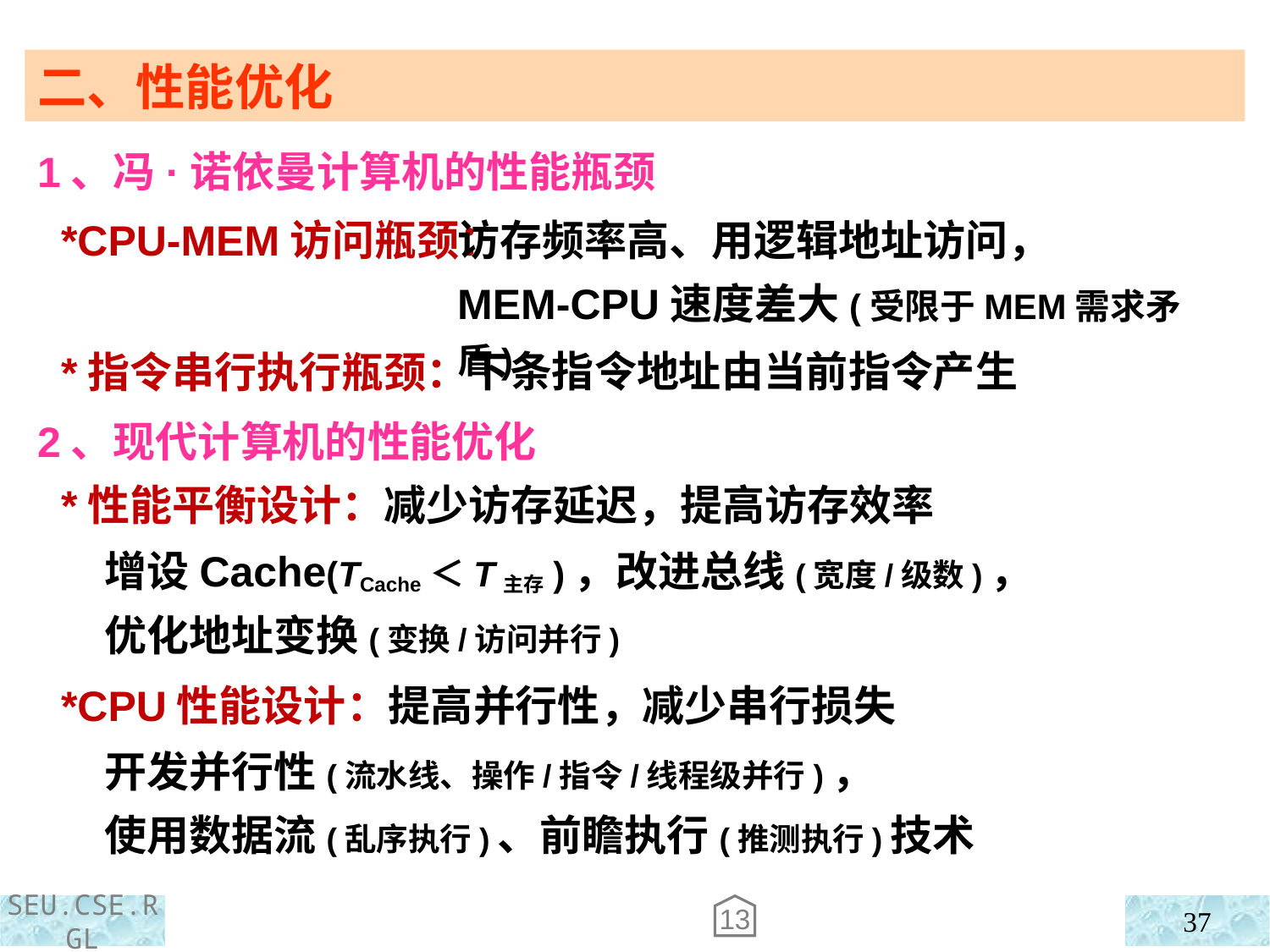

二、性能优化
1、冯·诺依曼计算机的性能瓶颈
  *CPU-MEM访问瓶颈：

  *指令串行执行瓶颈：
访存频率高、用逻辑地址访问，
MEM-CPU速度差大(受限于MEM需求矛盾)
下条指令地址由当前指令产生
2、现代计算机的性能优化
  *性能平衡设计：减少访存延迟，提高访存效率

  *CPU性能设计：提高并行性，减少串行损失
      增设Cache(TCache＜T主存)，改进总线(宽度/级数)，
      优化地址变换(变换/访问并行)
      开发并行性(流水线、操作/指令/线程级并行)，
      使用数据流(乱序执行)、前瞻执行(推测执行)技术
13
37